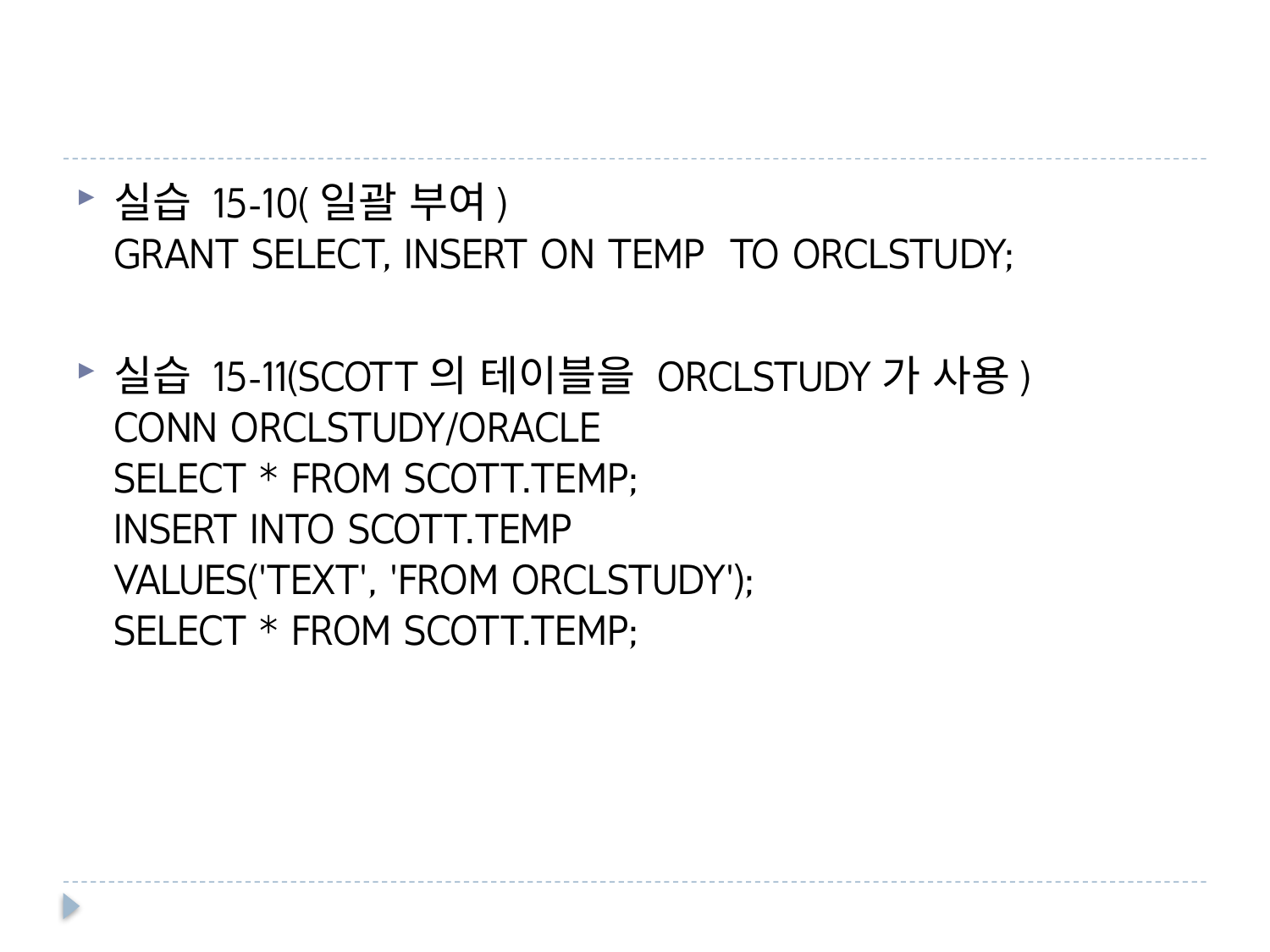

#
실습 15-10(일괄 부여)
GRANT SELECT, INSERT ON TEMP  TO ORCLSTUDY;

실습 15-11(SCOTT의 테이블을 ORCLSTUDY가 사용)
CONN ORCLSTUDY/ORACLE
SELECT * FROM SCOTT.TEMP;
INSERT INTO SCOTT.TEMP
VALUES('TEXT', 'FROM ORCLSTUDY');
SELECT * FROM SCOTT.TEMP;